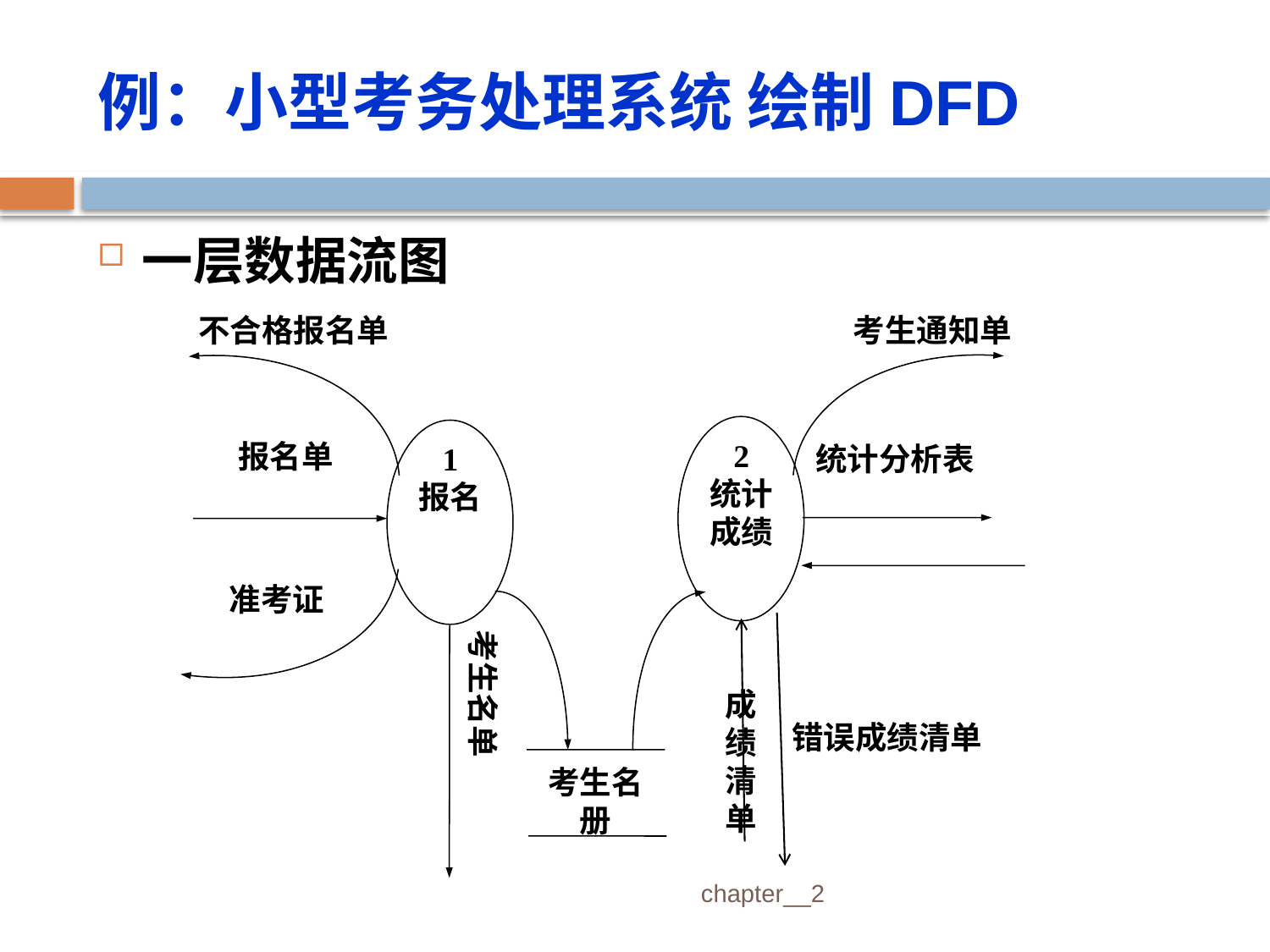

# 例：小型考务处理系统 绘制DFD
37
一层数据流图

不合格报名单
考生通知单

2
统计
成绩

1
报名
报名单

统计分析表

准考证

考生名单

成绩清单
错误成绩清单

考生名册
 chapter__2